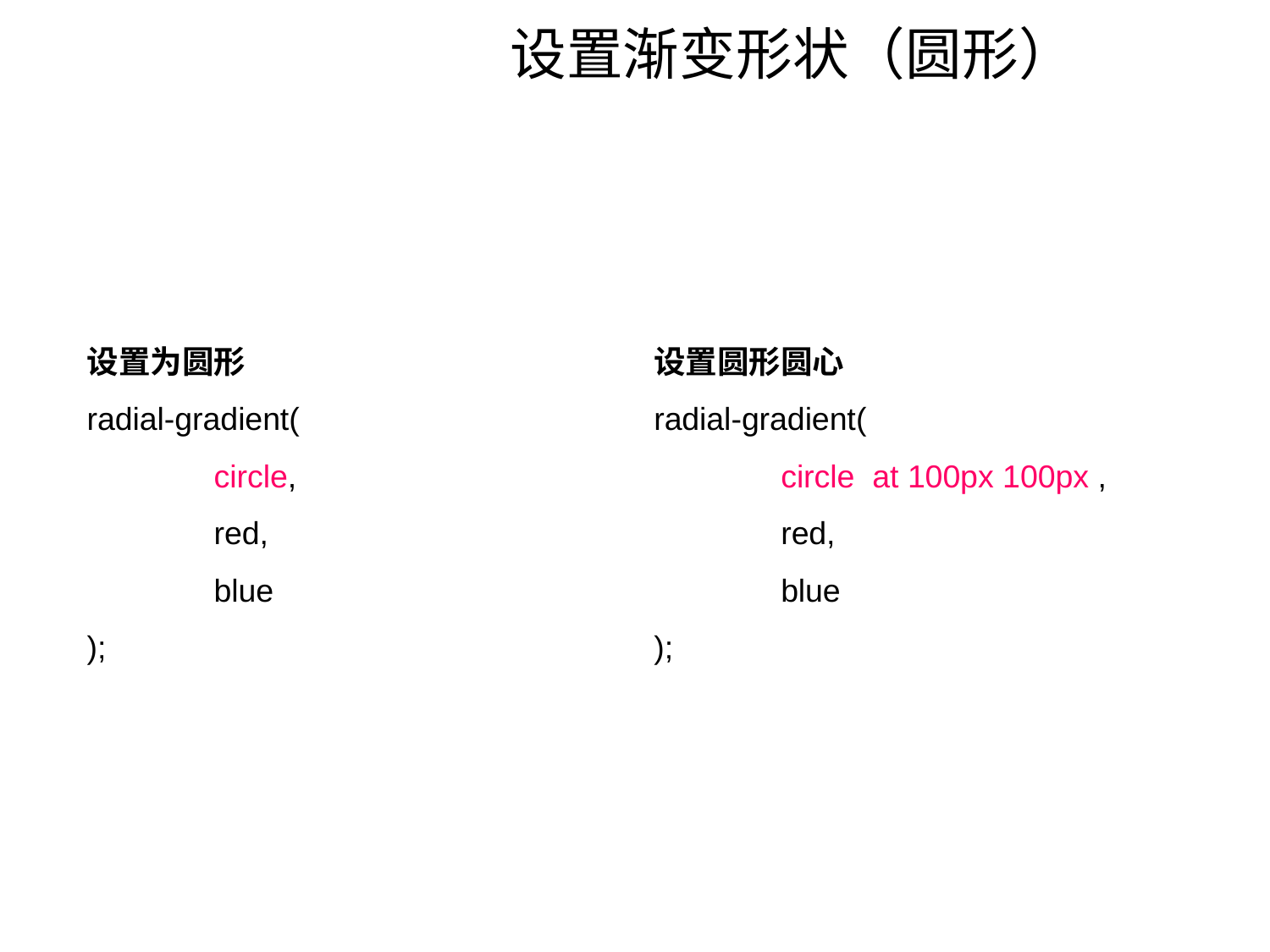

# 设置渐变形状（圆形）
设置为圆形
radial-gradient(
	circle,
	red,
	blue
);
设置圆形圆心
radial-gradient(
	circle  at 100px 100px ,
	red,
	blue
);